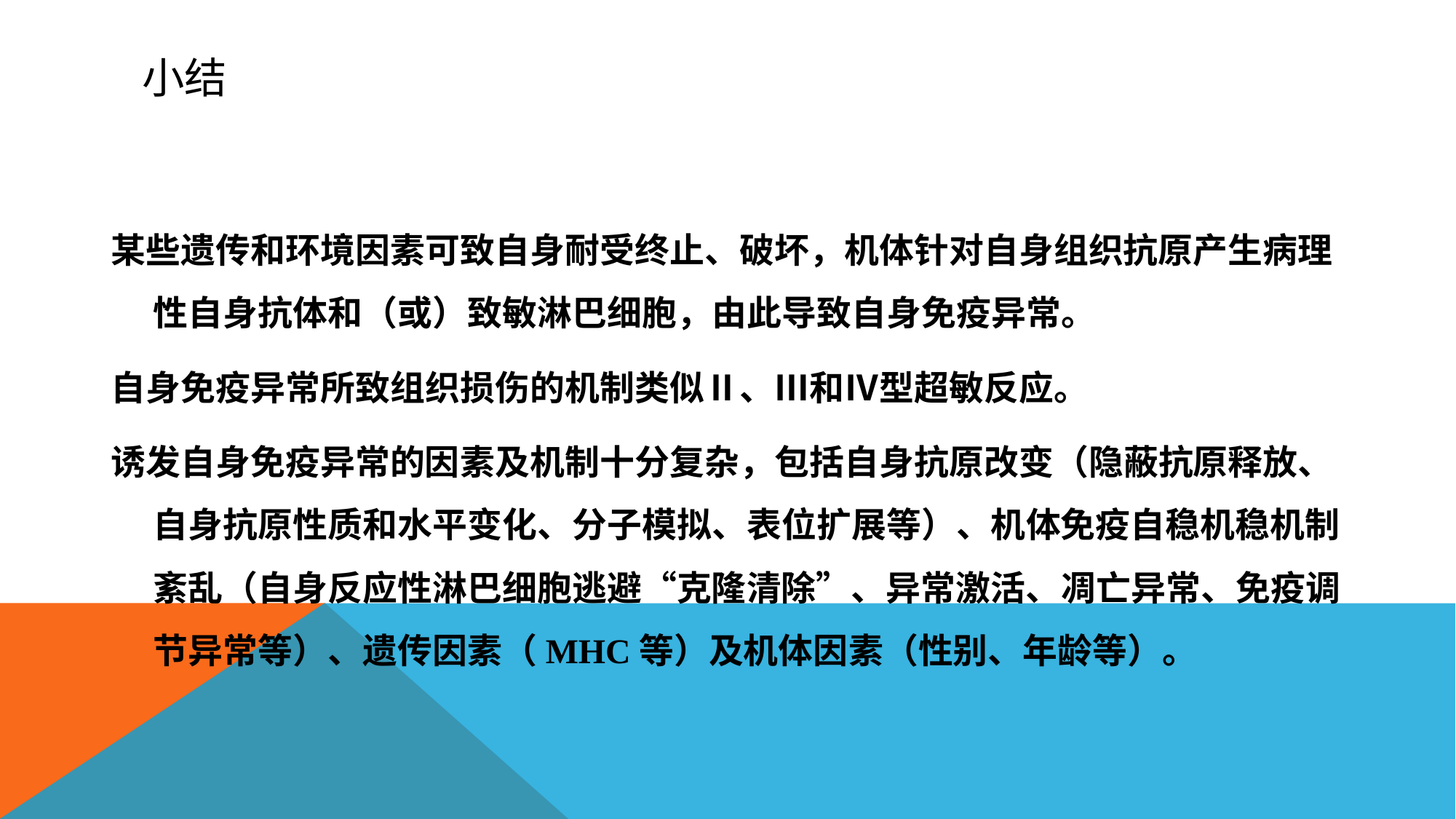

# 小结
某些遗传和环境因素可致自身耐受终止、破坏，机体针对自身组织抗原产生病理性自身抗体和（或）致敏淋巴细胞，由此导致自身免疫异常。
自身免疫异常所致组织损伤的机制类似Ⅱ、Ⅲ和Ⅳ型超敏反应。
诱发自身免疫异常的因素及机制十分复杂，包括自身抗原改变（隐蔽抗原释放、自身抗原性质和水平变化、分子模拟、表位扩展等）、机体免疫自稳机稳机制紊乱（自身反应性淋巴细胞逃避“克隆清除”、异常激活、凋亡异常、免疫调节异常等）、遗传因素（MHC等）及机体因素（性别、年龄等）。